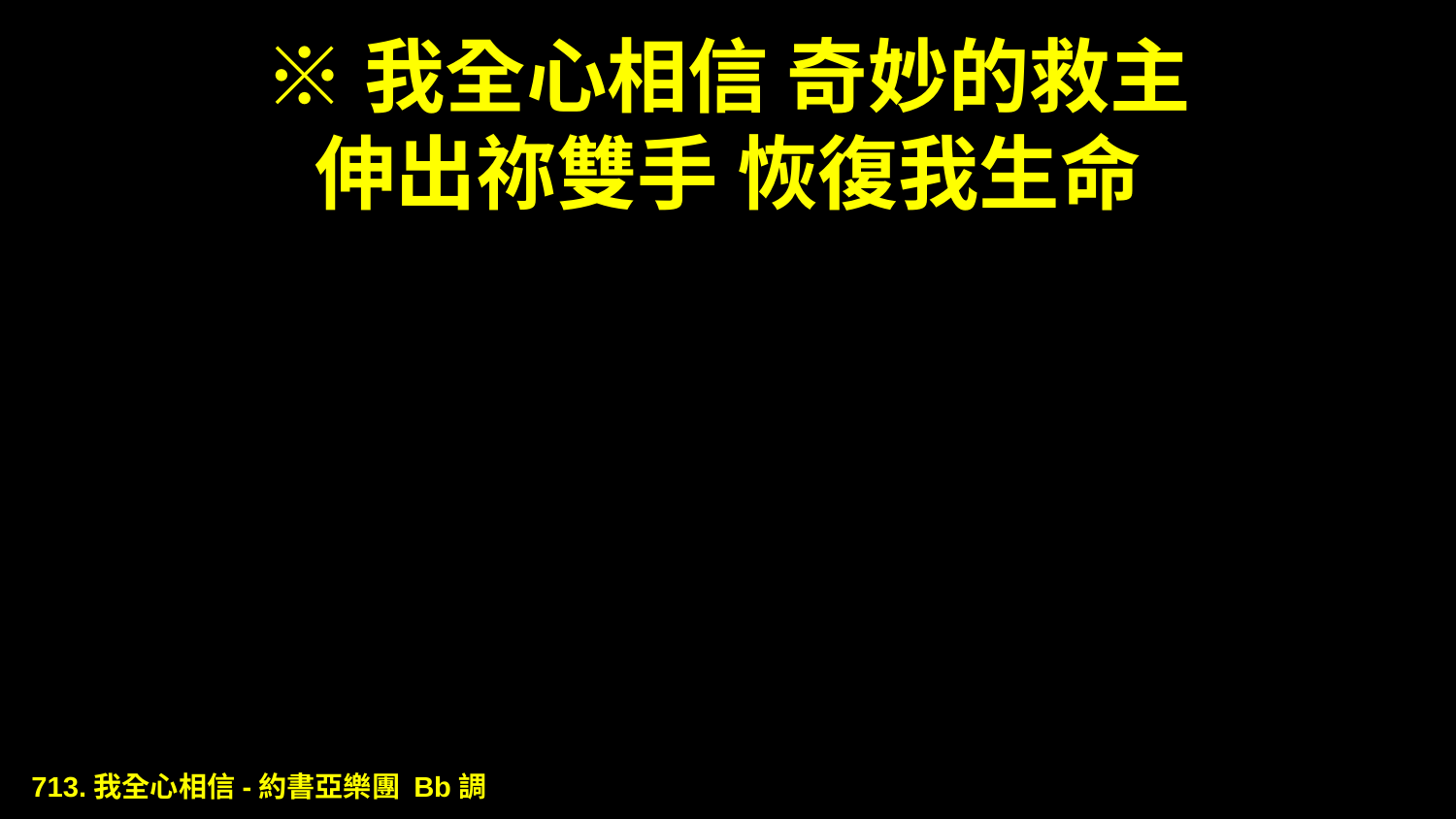

# ※我全心相信 奇妙的救主 伸出祢雙手 恢復我生命
713.我全心相信-約書亞樂團 Bb調